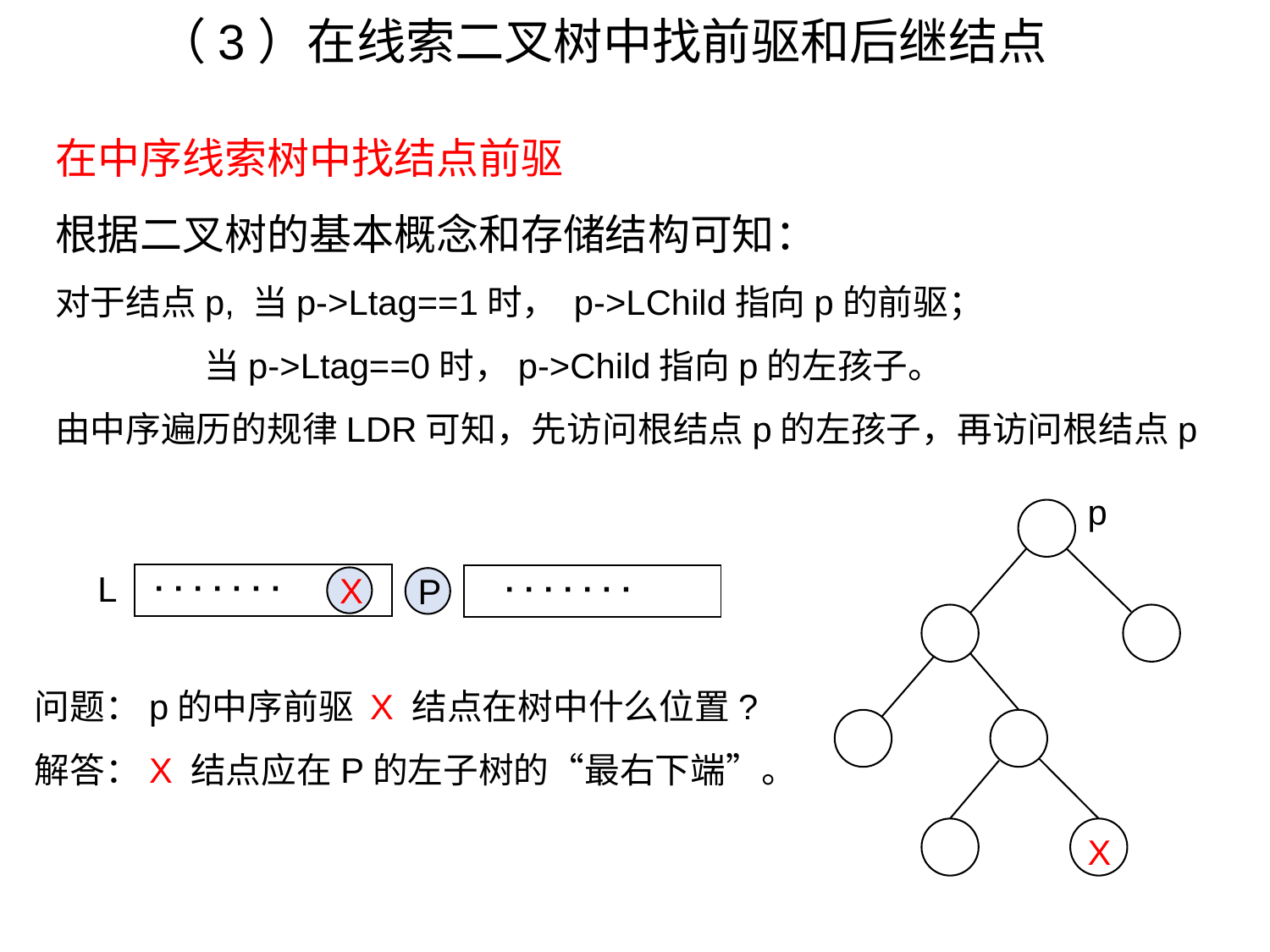

（3）在线索二叉树中找前驱和后继结点
在中序线索树中找结点前驱
根据二叉树的基本概念和存储结构可知：
对于结点p, 当p->Ltag==1时， p->LChild指向p的前驱；
                  当p->Ltag==0时，p->Child指向p的左孩子。
由中序遍历的规律LDR可知，先访问根结点p的左孩子，再访问根结点p
p

L
X
P
| · · · · · · · |
| --- |
| · · · · · · · |
| --- |

问题：p的中序前驱 X 结点在树中什么位置?
解答：X 结点应在P的左子树的“最右下端”。
X
40